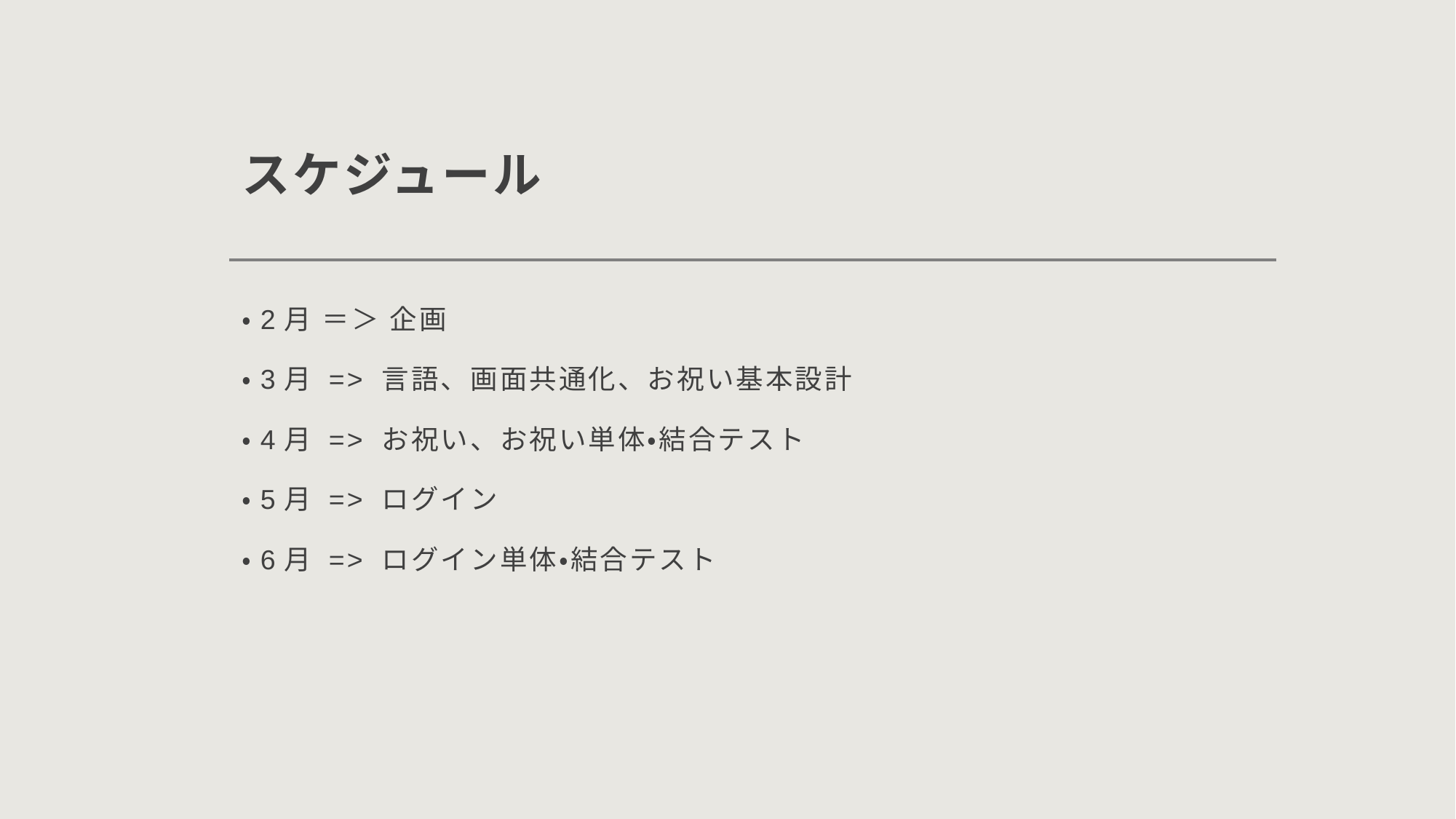

# スケジュール
・2月 ＝＞ 企画
・3月 => 言語、画面共通化、お祝い基本設計
・4月 => お祝い、お祝い単体・結合テスト
・5月 => ログイン
・6月 => ログイン単体・結合テスト